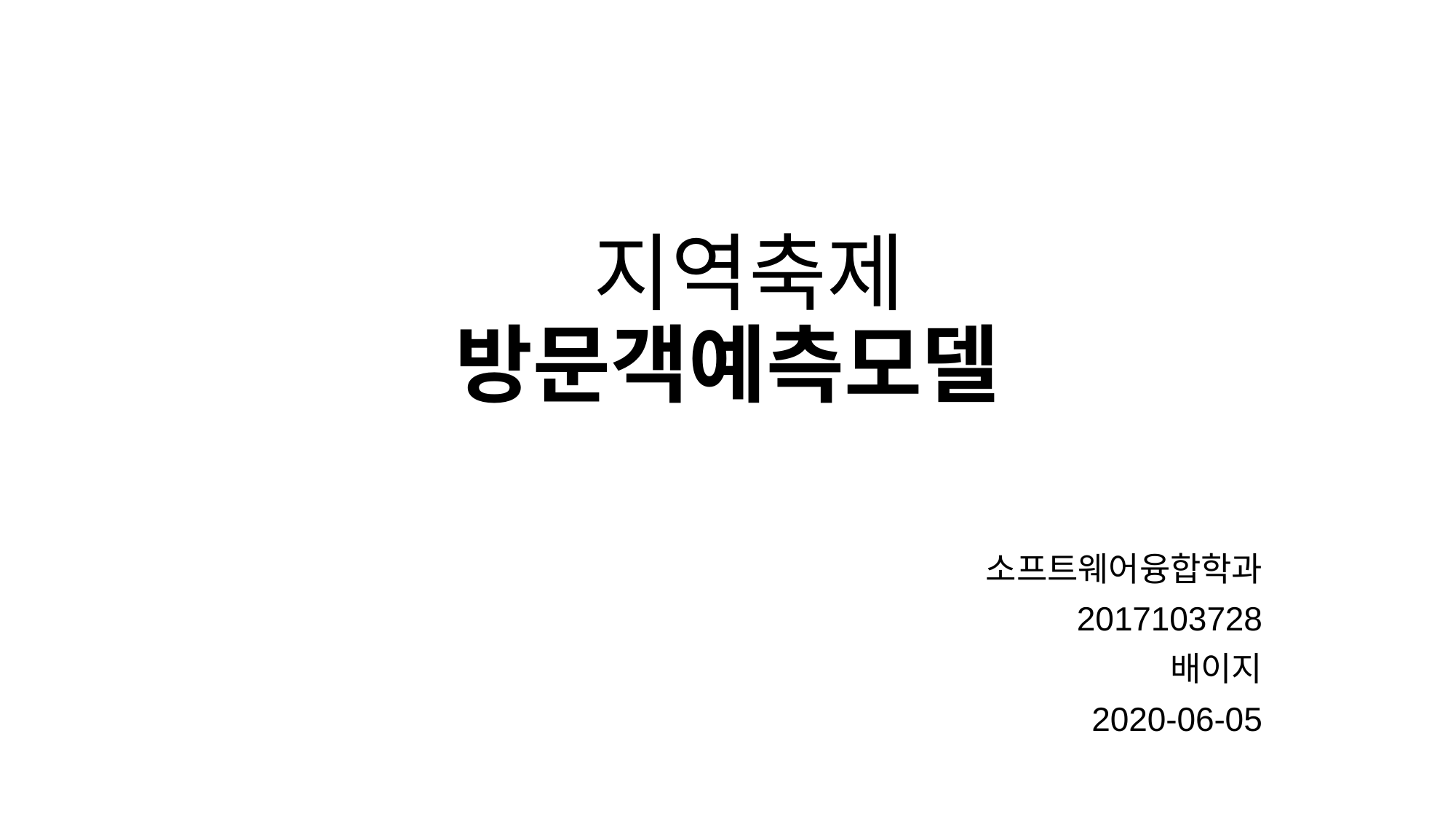

# 지역축제 방문객예측모델
소프트웨어융합학과
2017103728
배이지
2020-06-05